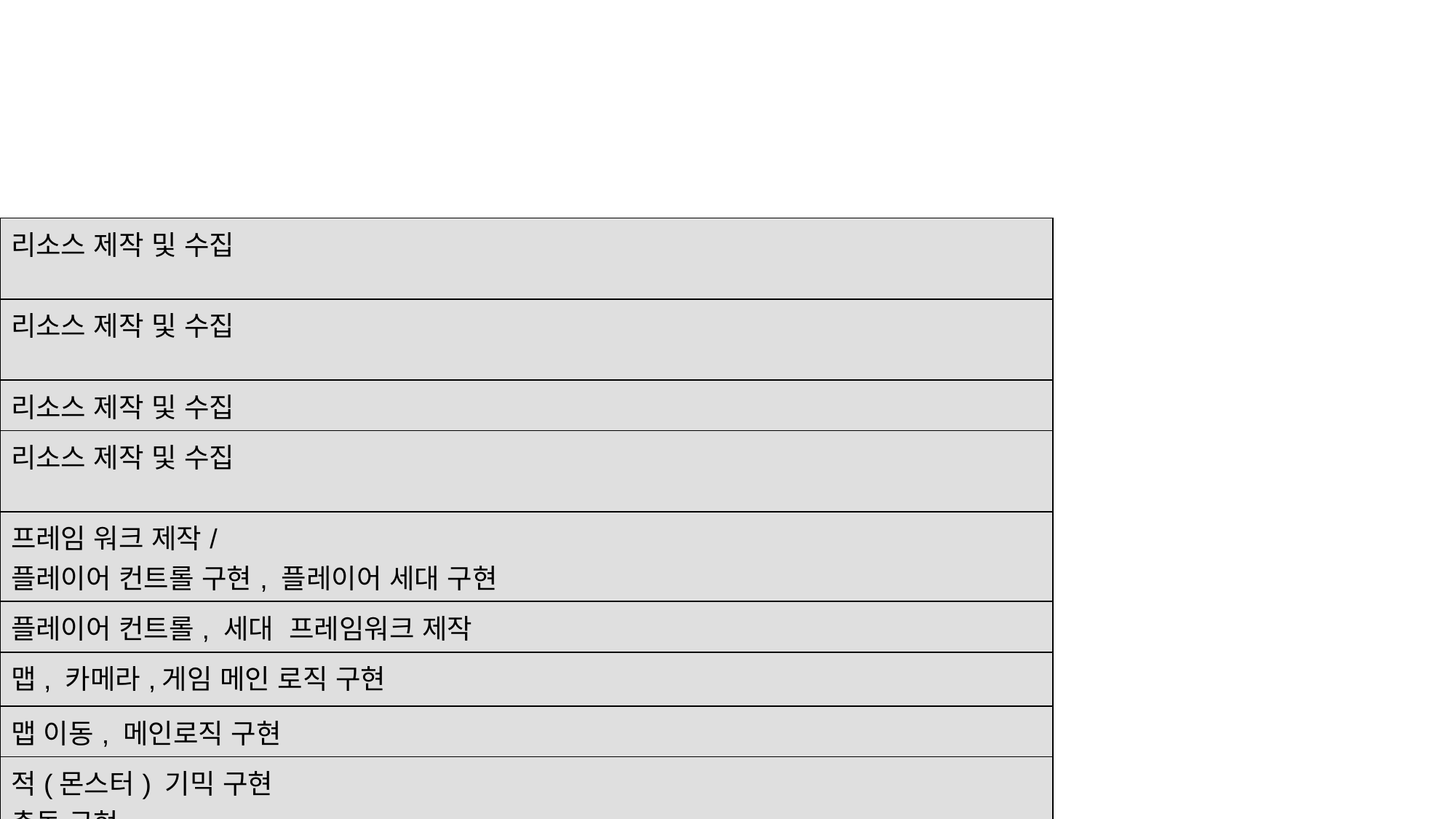

#
| 리소스 제작 및 수집 |
| --- |
| 리소스 제작 및 수집 |
| 리소스 제작 및 수집 |
| 리소스 제작 및 수집 |
| 프레임 워크 제작/ 플레이어 컨트롤 구현, 플레이어 세대 구현 |
| 플레이어 컨트롤, 세대 프레임워크 제작 |
| 맵, 카메라,게임 메인 로직 구현 |
| 맵 이동, 메인로직 구현 |
| 적(몬스터) 기믹 구현 충돌 구현 |
| 적의 완벽한 이동 패턴 구현 불가 |